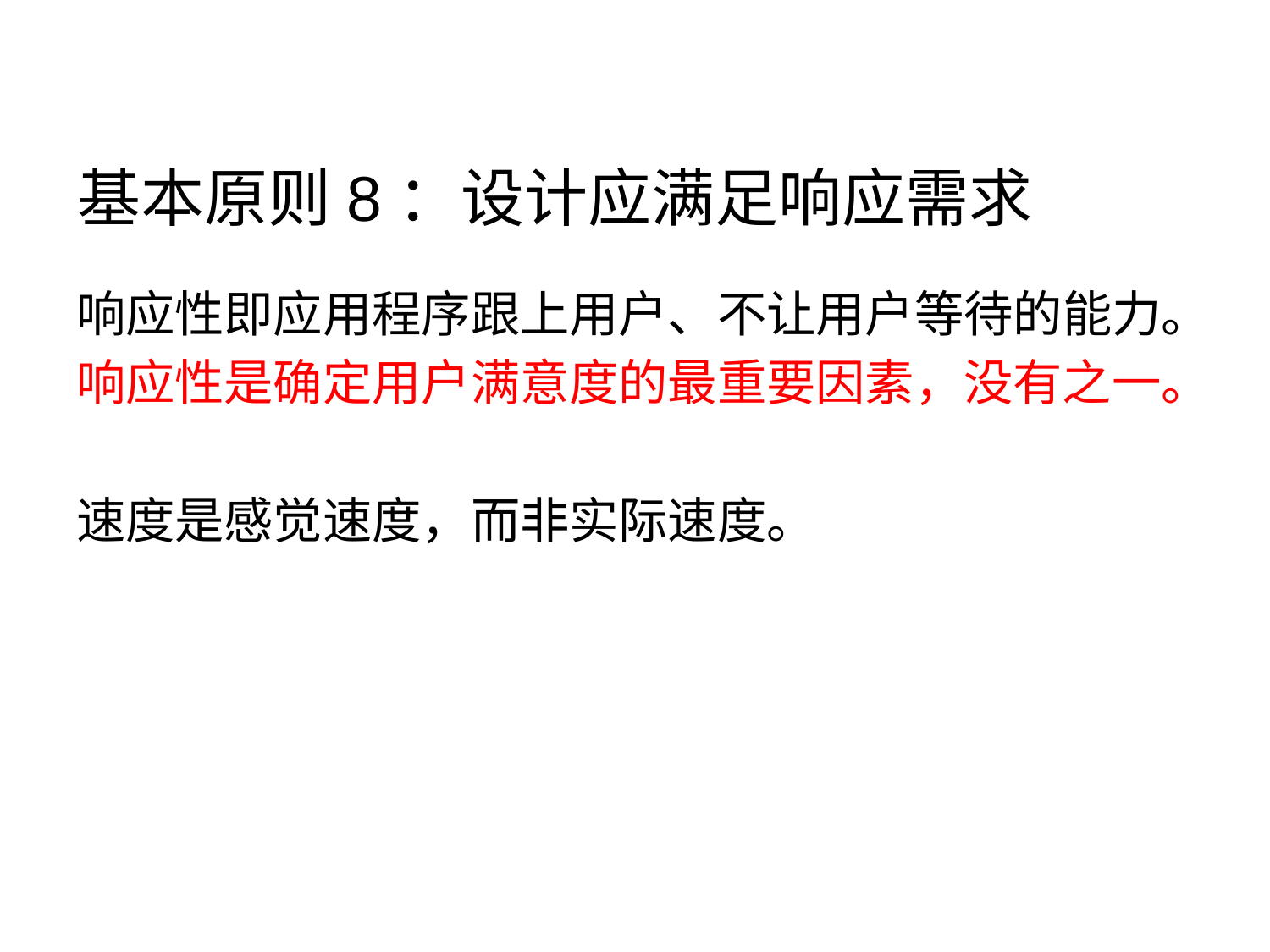

基本原则8：设计应满足响应需求
响应性即应用程序跟上用户、不让用户等待的能力。
响应性是确定用户满意度的最重要因素，没有之一。

速度是感觉速度，而非实际速度。